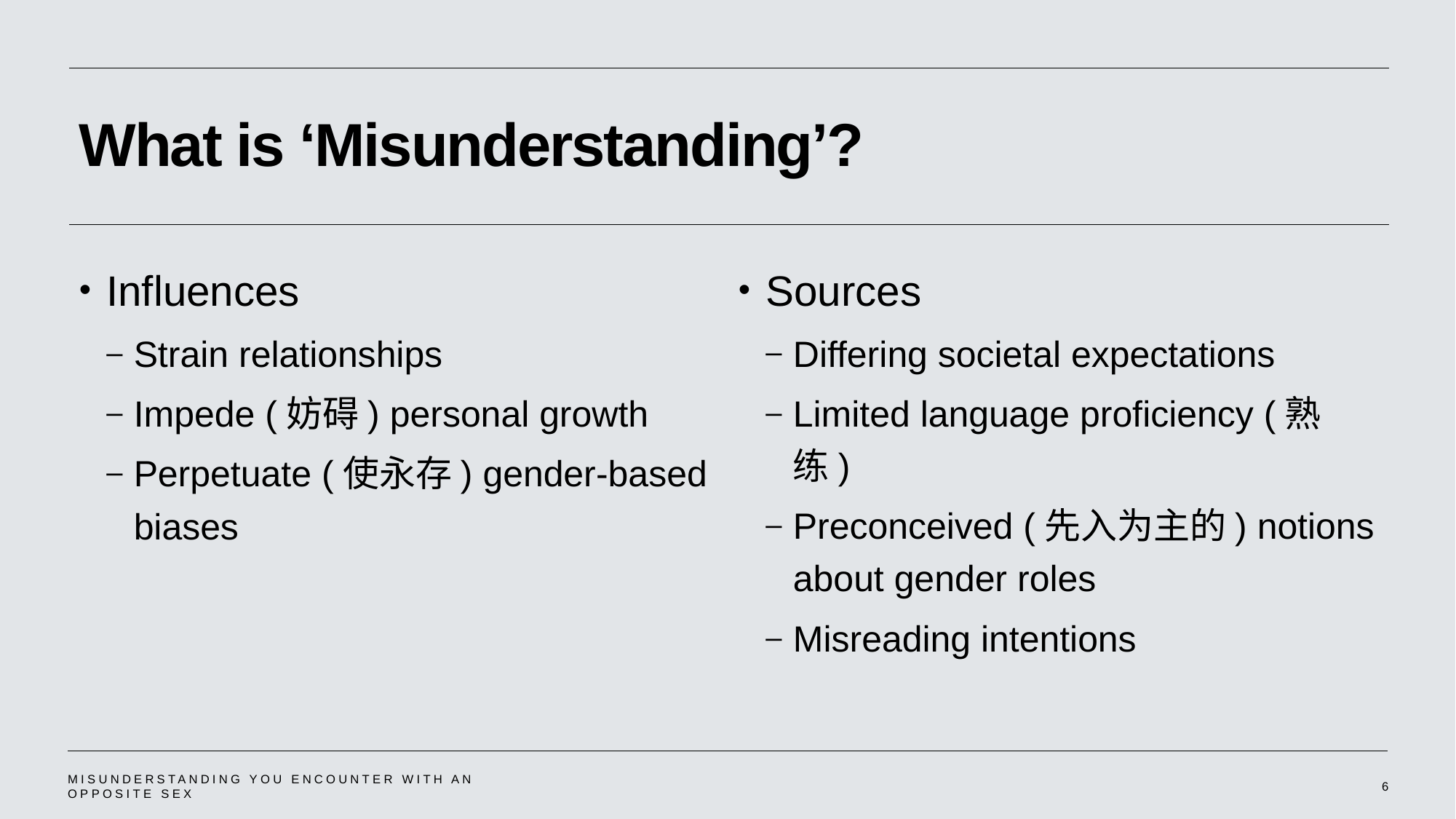

# What is ‘Misunderstanding’?
Sources
Differing societal expectations
Limited language proficiency (熟练)
Preconceived (先入为主的) notions about gender roles
Misreading intentions
Influences
Strain relationships
Impede (妨碍) personal growth
Perpetuate (使永存) gender-based biases
Misunderstanding you encounter with an opposite sex
6